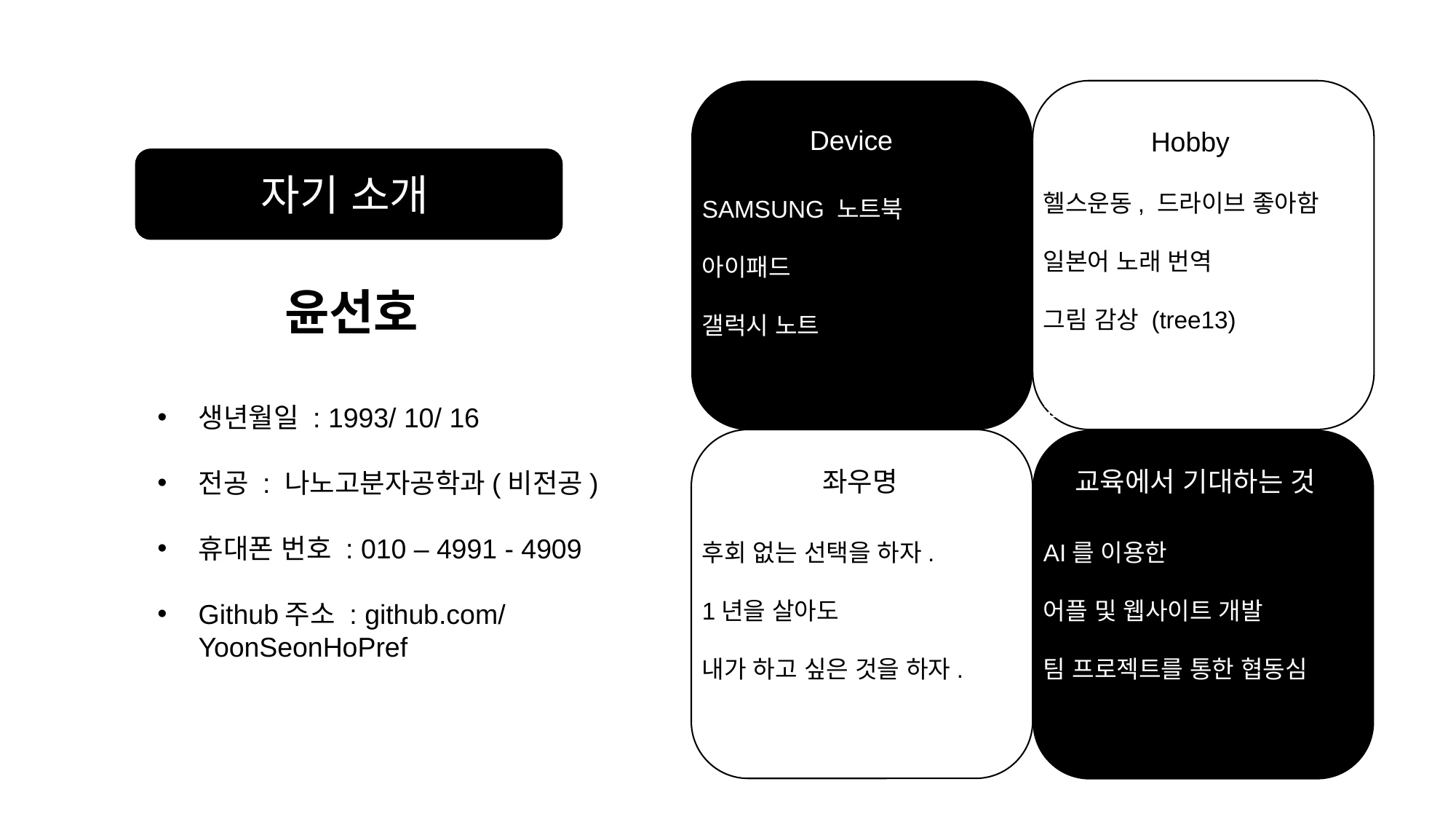

Device
 Hobby
자기 소개
헬스운동, 드라이브 좋아함

일본어 노래 번역

그림 감상 (tree13)
노트북
아이패드
갤럭시노트
SAMSUNG 노트북

아이패드

갤럭시 노트
윤선호
생년월일 : 1993/ 10/ 16

전공 : 나노고분자공학과(비전공)

휴대폰 번호 : 010 – 4991 - 4909

Github주소 : github.com/YoonSeonHoPref

 좌우명
교육에서 기대하는 것

후회 없는 선택을 하자.

1년을 살아도

내가 하고 싶은 것을 하자.

AI를 이용한

어플 및 웹사이트 개발

팀 프로젝트를 통한 협동심